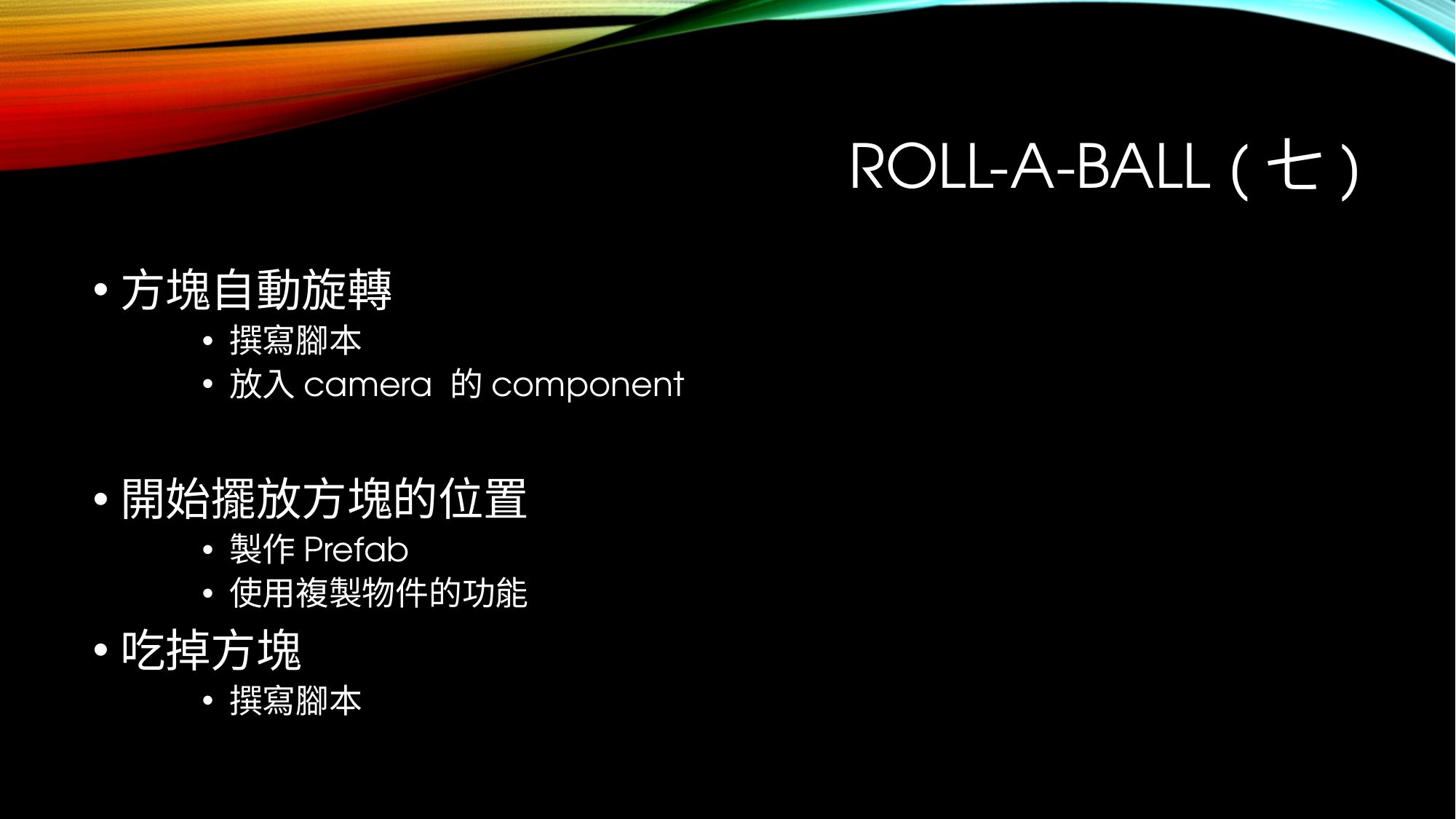

# Roll-A-Ball (七)
方塊自動旋轉
撰寫腳本
放入camera 的component

開始擺放方塊的位置
製作Prefab
使用複製物件的功能
吃掉方塊
撰寫腳本